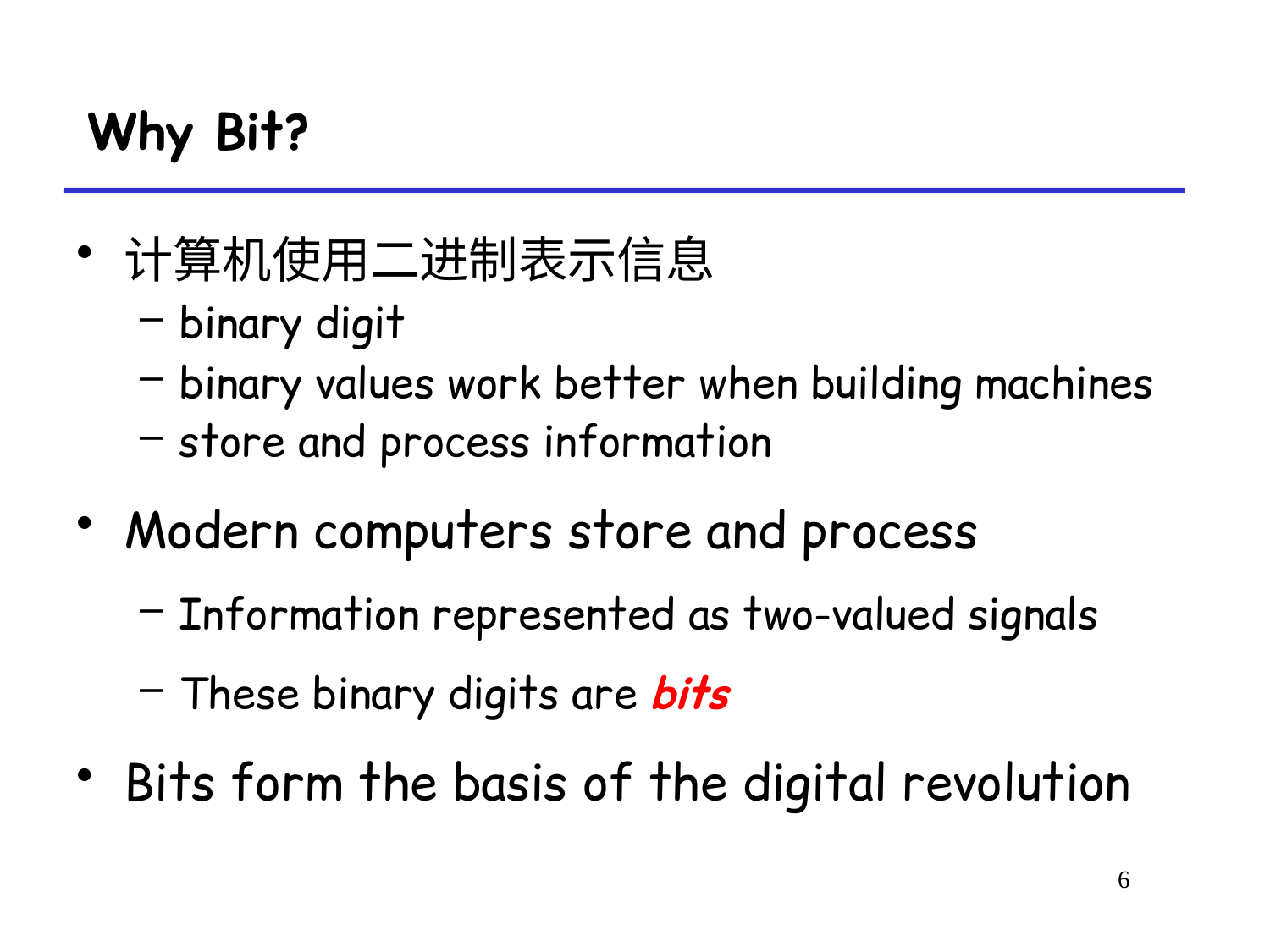

Why Bit?
计算机使用二进制表示信息
binary digit
binary values work better when building machines
store and process information
Modern computers store and process
Information represented as two-valued signals
These binary digits are bits
Bits form the basis of the digital revolution

6